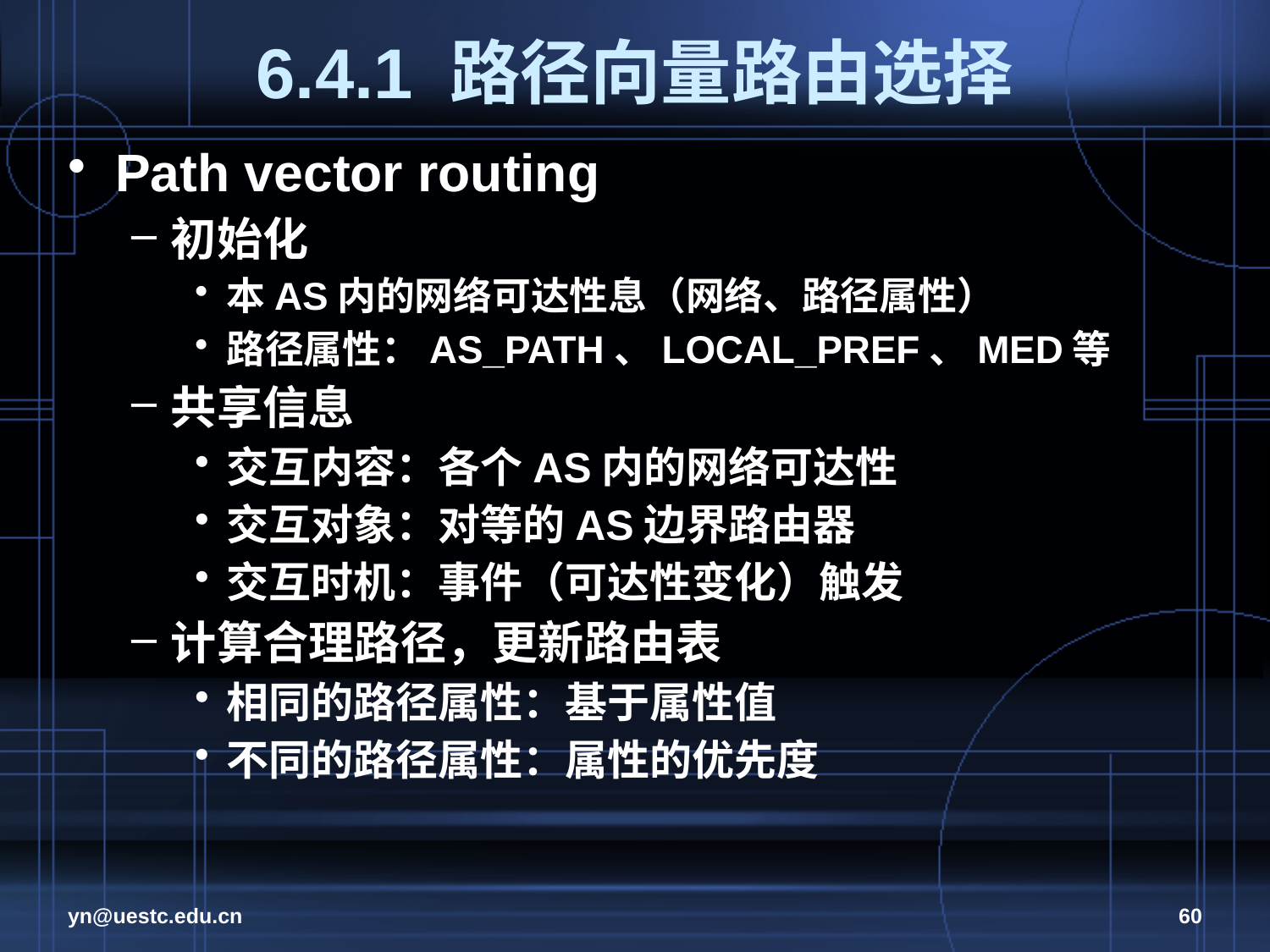

# 6.4.1 路径向量路由选择
Path vector routing
初始化
本AS内的网络可达性息（网络、路径属性）
路径属性：AS_PATH、LOCAL_PREF、MED等
共享信息
交互内容：各个AS内的网络可达性
交互对象：对等的AS边界路由器
交互时机：事件（可达性变化）触发
计算合理路径，更新路由表
相同的路径属性：基于属性值
不同的路径属性：属性的优先度
yn@uestc.edu.cn
60